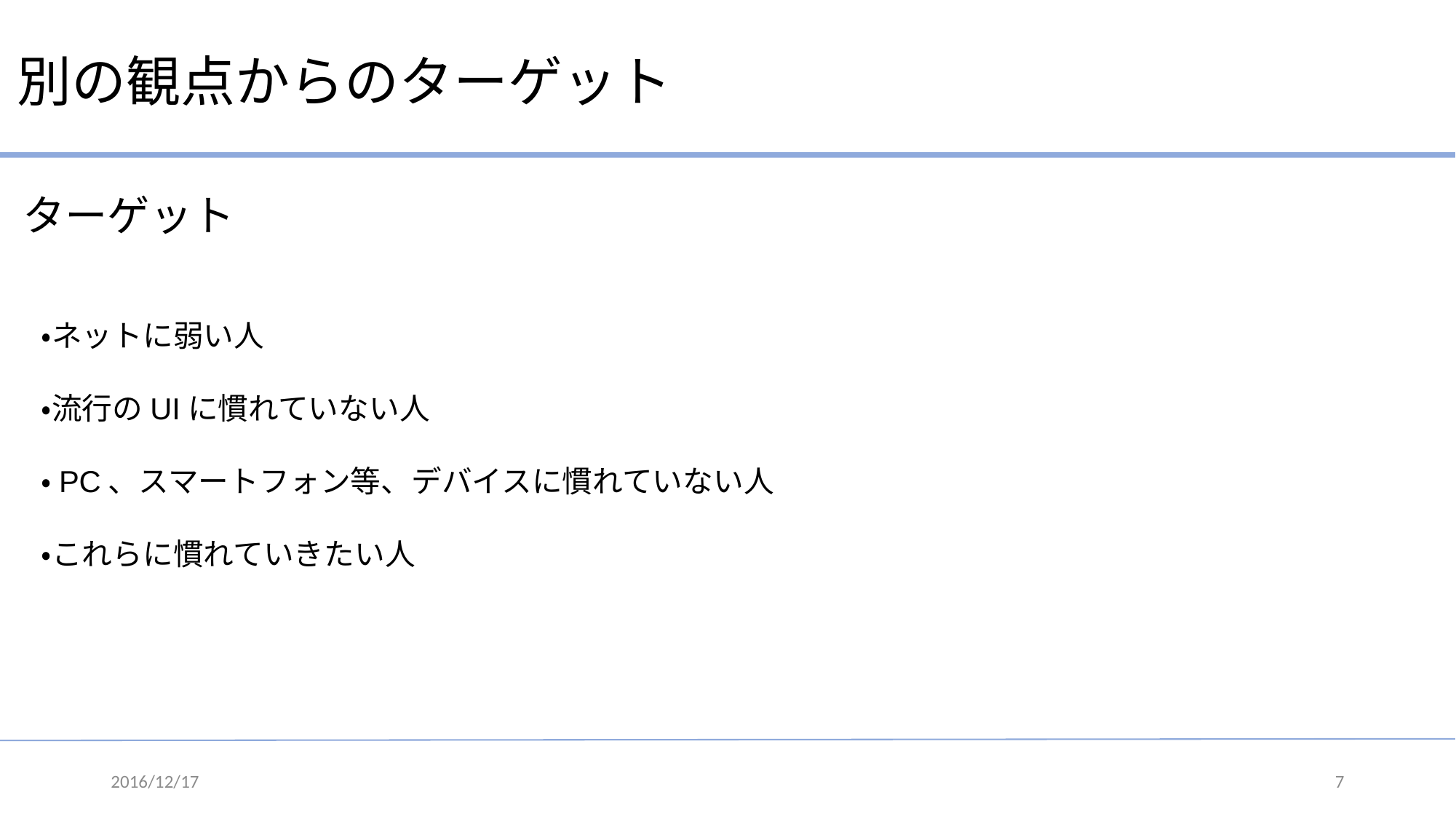

別の観点からのターゲット

ターゲット
・ネットに弱い人
・流行のUIに慣れていない人
・PC、スマートフォン等、デバイスに慣れていない人
・これらに慣れていきたい人
2016/12/17
7